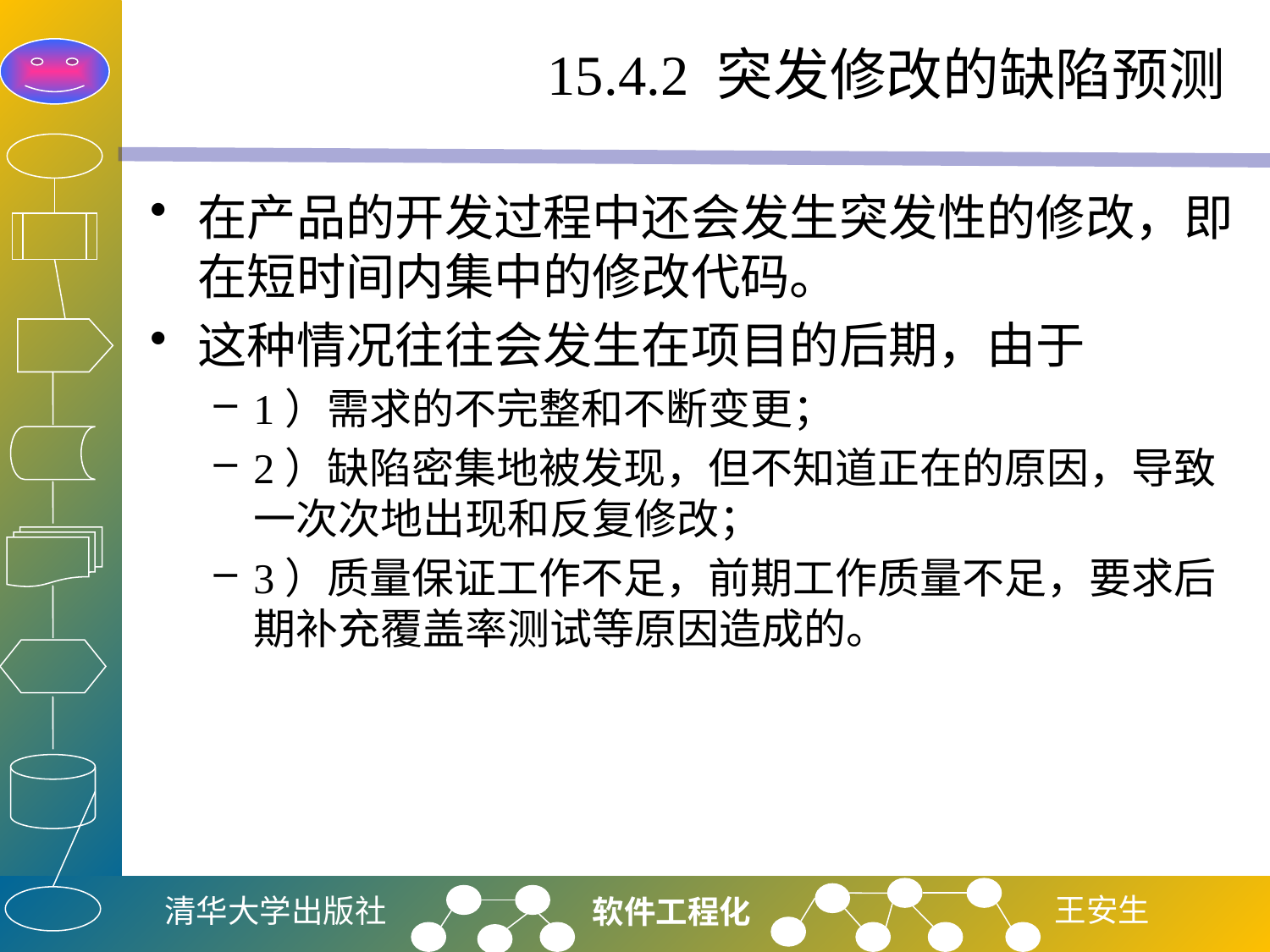

# 15.4.2 突发修改的缺陷预测
在产品的开发过程中还会发生突发性的修改，即在短时间内集中的修改代码。
这种情况往往会发生在项目的后期，由于
1）需求的不完整和不断变更；
2）缺陷密集地被发现，但不知道正在的原因，导致一次次地出现和反复修改；
3）质量保证工作不足，前期工作质量不足，要求后期补充覆盖率测试等原因造成的。